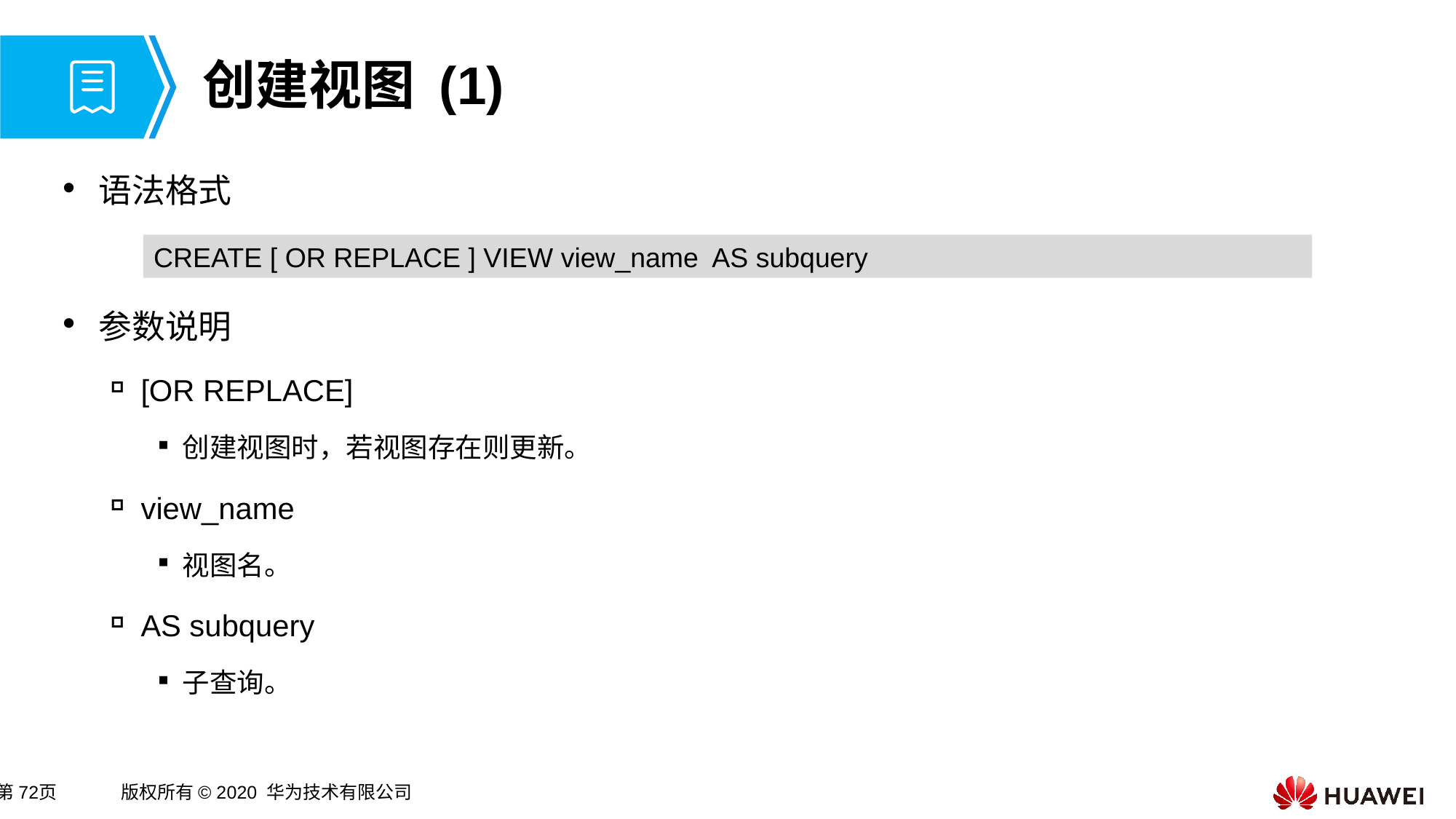

# 创建视图 (1)
语法格式

参数说明
[OR REPLACE]
创建视图时，若视图存在则更新。
view_name
视图名。
AS subquery
子查询。
CREATE [ OR REPLACE ] VIEW view_name  AS subquery